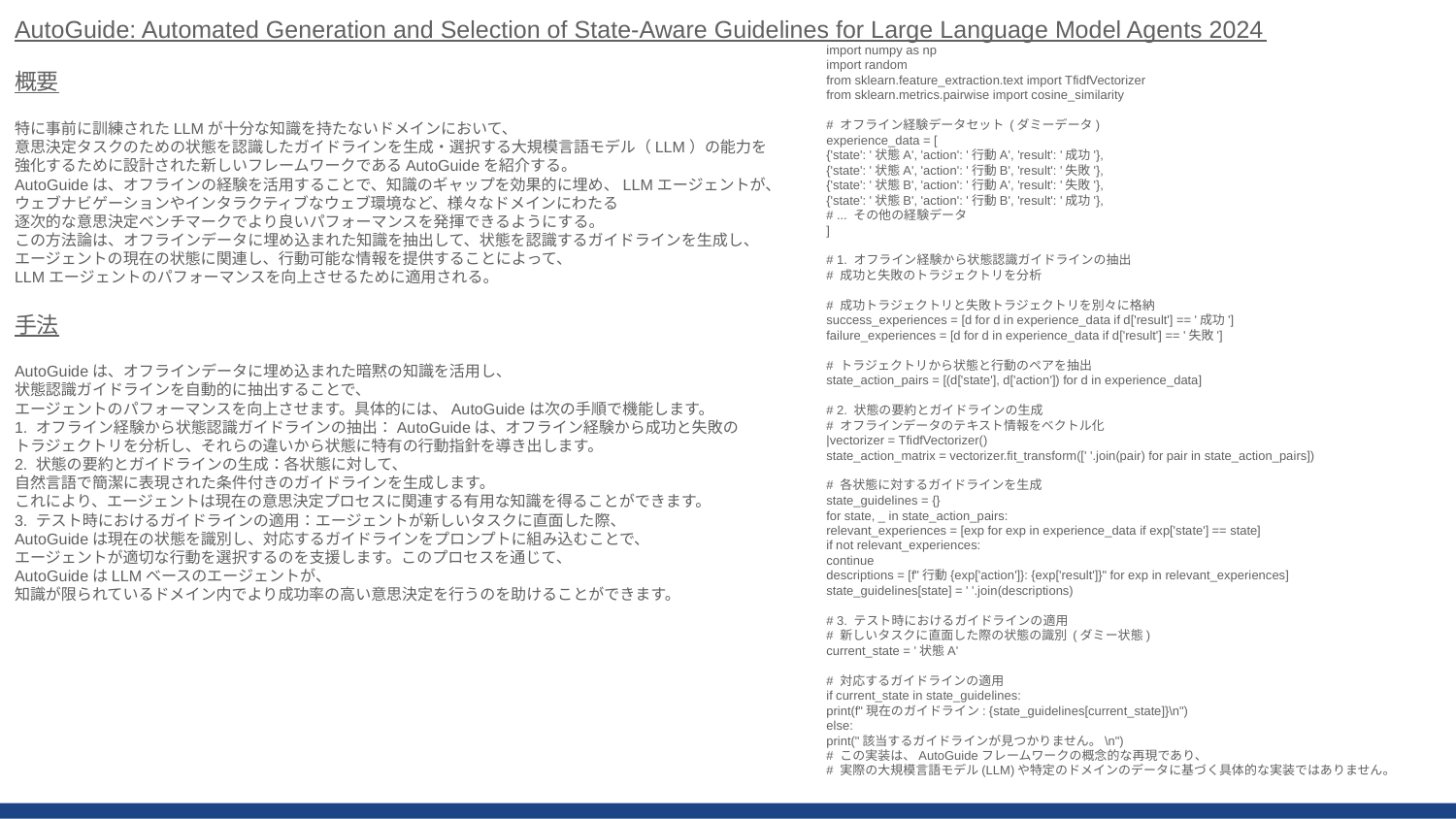

AutoGuide: Automated Generation and Selection of State-Aware Guidelines for Large Language Model Agents 2024
概要
特に事前に訓練されたLLMが十分な知識を持たないドメインにおいて、
意思決定タスクのための状態を認識したガイドラインを生成・選択する大規模言語モデル（LLM）の能力を
強化するために設計された新しいフレームワークであるAutoGuideを紹介する。
AutoGuideは、オフラインの経験を活用することで、知識のギャップを効果的に埋め、LLMエージェントが、
ウェブナビゲーションやインタラクティブなウェブ環境など、様々なドメインにわたる
逐次的な意思決定ベンチマークでより良いパフォーマンスを発揮できるようにする。
この方法論は、オフラインデータに埋め込まれた知識を抽出して、状態を認識するガイドラインを生成し、
エージェントの現在の状態に関連し、行動可能な情報を提供することによって、
LLMエージェントのパフォーマンスを向上させるために適用される。
手法
AutoGuideは、オフラインデータに埋め込まれた暗黙の知識を活用し、
状態認識ガイドラインを自動的に抽出することで、
エージェントのパフォーマンスを向上させます。具体的には、AutoGuideは次の手順で機能します。
1. オフライン経験から状態認識ガイドラインの抽出：AutoGuideは、オフライン経験から成功と失敗の
トラジェクトリを分析し、それらの違いから状態に特有の行動指針を導き出します。
2. 状態の要約とガイドラインの生成：各状態に対して、
自然言語で簡潔に表現された条件付きのガイドラインを生成します。
これにより、エージェントは現在の意思決定プロセスに関連する有用な知識を得ることができます。
3. テスト時におけるガイドラインの適用：エージェントが新しいタスクに直面した際、
AutoGuideは現在の状態を識別し、対応するガイドラインをプロンプトに組み込むことで、
エージェントが適切な行動を選択するのを支援します。このプロセスを通じて、
AutoGuideはLLMベースのエージェントが、
知識が限られているドメイン内でより成功率の高い意思決定を行うのを助けることができます。

import numpy as np
import random
from sklearn.feature_extraction.text import TfidfVectorizer
from sklearn.metrics.pairwise import cosine_similarity
# オフライン経験データセット (ダミーデータ)
experience_data = [
{'state': '状態A', 'action': '行動A', 'result': '成功'},
{'state': '状態A', 'action': '行動B', 'result': '失敗'},
{'state': '状態B', 'action': '行動A', 'result': '失敗'},
{'state': '状態B', 'action': '行動B', 'result': '成功'},
# ... その他の経験データ
]
# 1. オフライン経験から状態認識ガイドラインの抽出
# 成功と失敗のトラジェクトリを分析
# 成功トラジェクトリと失敗トラジェクトリを別々に格納
success_experiences = [d for d in experience_data if d['result'] == '成功']
failure_experiences = [d for d in experience_data if d['result'] == '失敗']
# トラジェクトリから状態と行動のペアを抽出
state_action_pairs = [(d['state'], d['action']) for d in experience_data]
# 2. 状態の要約とガイドラインの生成
# オフラインデータのテキスト情報をベクトル化
|vectorizer = TfidfVectorizer()
state_action_matrix = vectorizer.fit_transform([' '.join(pair) for pair in state_action_pairs])
# 各状態に対するガイドラインを生成
state_guidelines = {}
for state, _ in state_action_pairs:
relevant_experiences = [exp for exp in experience_data if exp['state'] == state]
if not relevant_experiences:
continue
descriptions = [f"行動{exp['action']}: {exp['result']}" for exp in relevant_experiences]
state_guidelines[state] = ' '.join(descriptions)
# 3. テスト時におけるガイドラインの適用
# 新しいタスクに直面した際の状態の識別 (ダミー状態)
current_state = '状態A'
# 対応するガイドラインの適用
if current_state in state_guidelines:
print(f"現在のガイドライン: {state_guidelines[current_state]}\n")
else:
print("該当するガイドラインが見つかりません。\n")
# この実装は、AutoGuideフレームワークの概念的な再現であり、
# 実際の大規模言語モデル(LLM)や特定のドメインのデータに基づく具体的な実装ではありません。